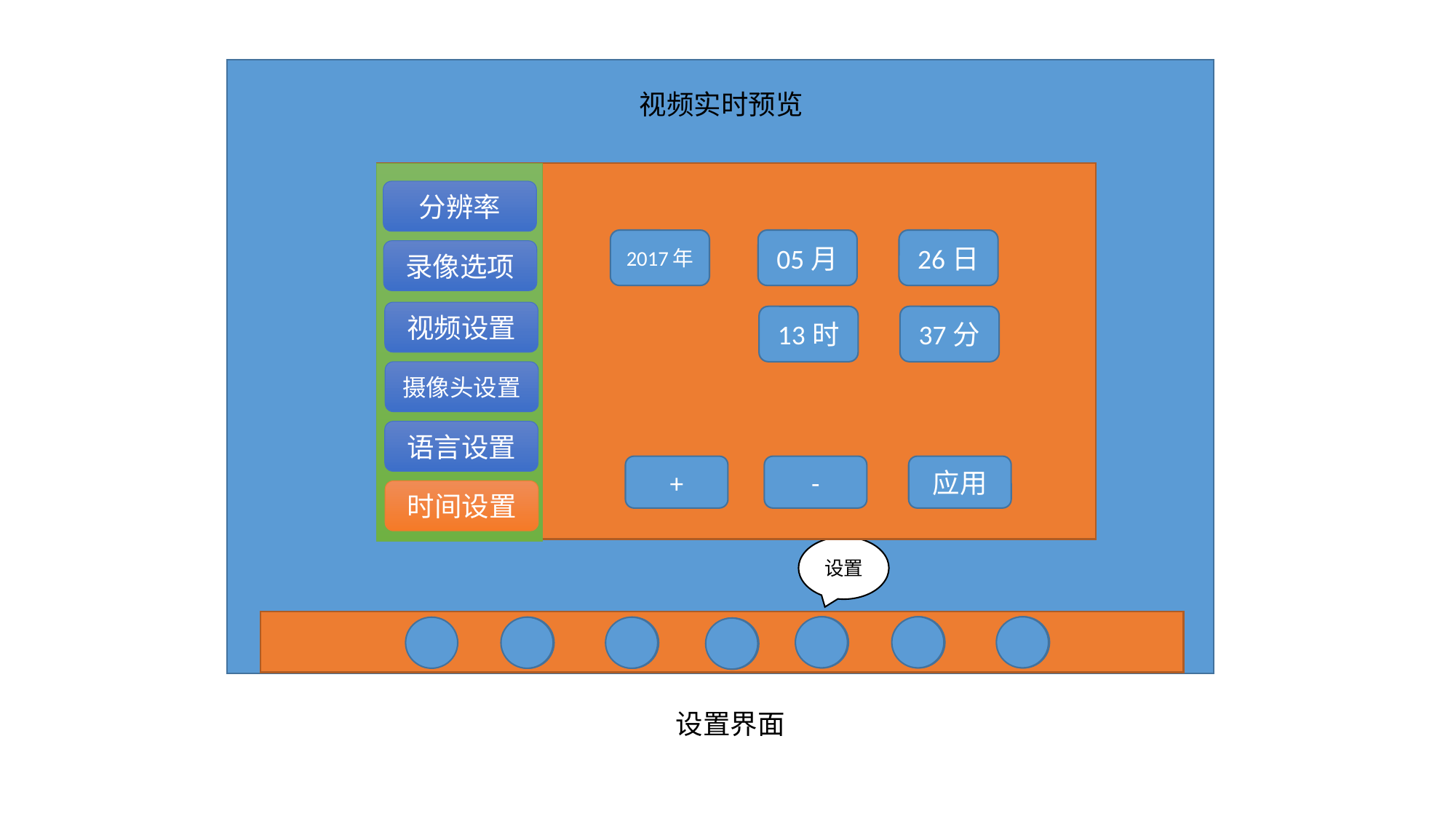

视频实时预览

分辨率
2017年
05月
26日
录像选项
视频设置
13时
37分
摄像头设置
语言设置
+
-
应用
时间设置
设置

设置界面